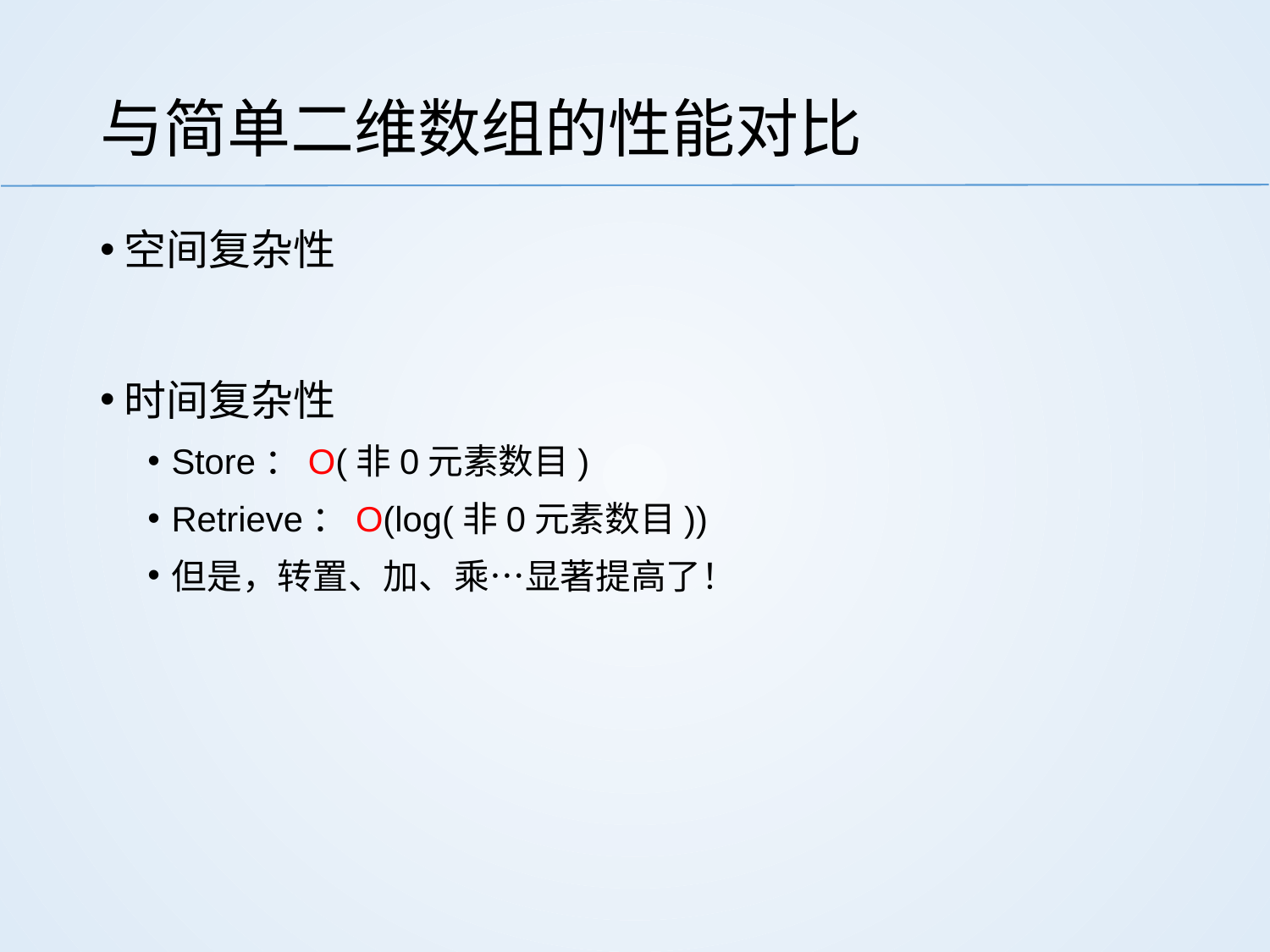

# 与简单二维数组的性能对比
空间复杂性

时间复杂性
Store：O(非0元素数目)
Retrieve：O(log(非0元素数目))
但是，转置、加、乘…显著提高了！